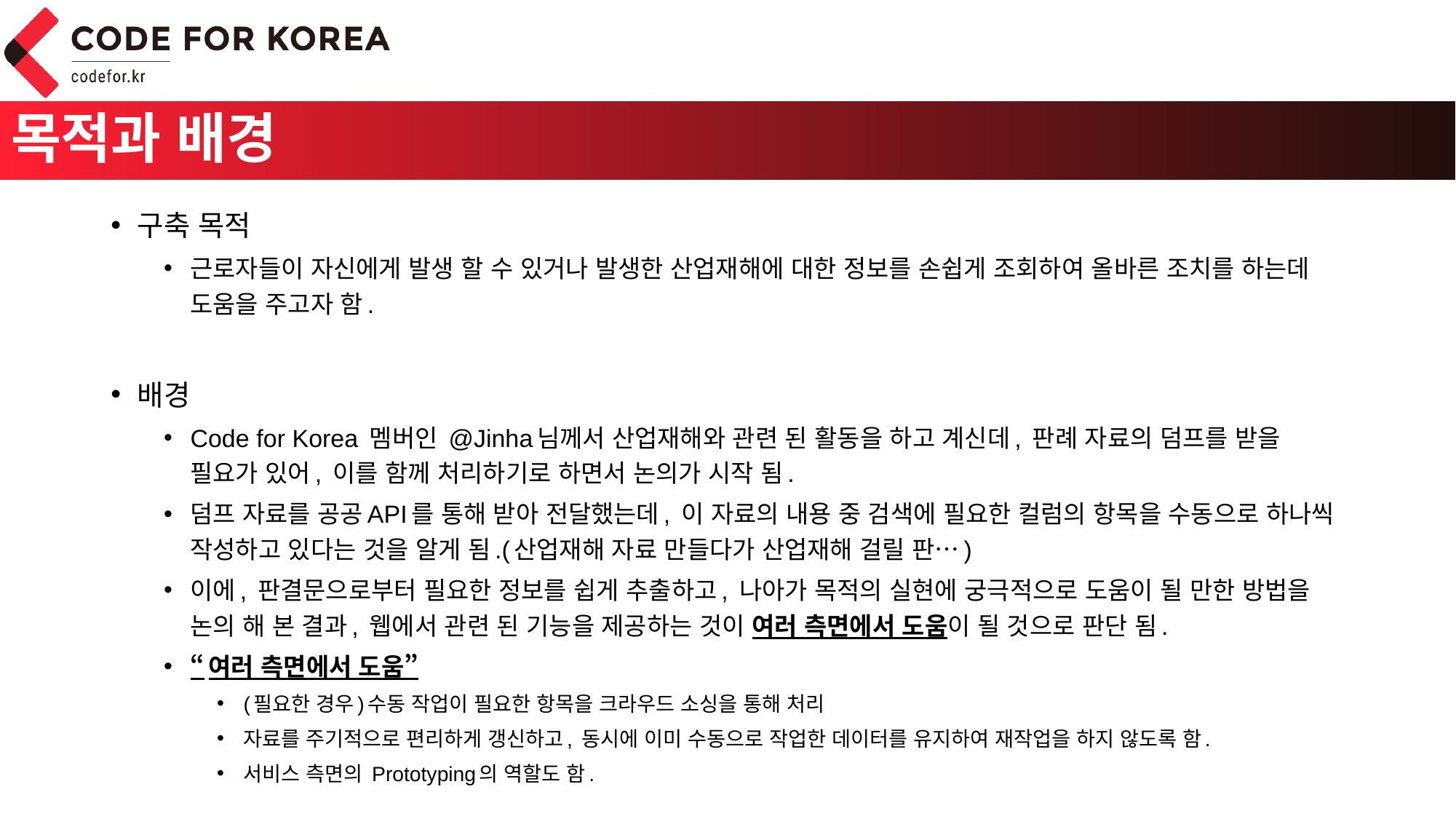

# 목적과 배경
구축 목적
근로자들이 자신에게 발생 할 수 있거나 발생한 산업재해에 대한 정보를 손쉽게 조회하여 올바른 조치를 하는데 도움을 주고자 함.

배경
Code for Korea 멤버인 @Jinha님께서 산업재해와 관련 된 활동을 하고 계신데, 판례 자료의 덤프를 받을 필요가 있어, 이를 함께 처리하기로 하면서 논의가 시작 됨.
덤프 자료를 공공API를 통해 받아 전달했는데, 이 자료의 내용 중 검색에 필요한 컬럼의 항목을 수동으로 하나씩 작성하고 있다는 것을 알게 됨.(산업재해 자료 만들다가 산업재해 걸릴 판…)
이에, 판결문으로부터 필요한 정보를 쉽게 추출하고, 나아가 목적의 실현에 궁극적으로 도움이 될 만한 방법을 논의 해 본 결과, 웹에서 관련 된 기능을 제공하는 것이 여러 측면에서 도움이 될 것으로 판단 됨.
“여러 측면에서 도움”
(필요한 경우)수동 작업이 필요한 항목을 크라우드 소싱을 통해 처리
자료를 주기적으로 편리하게 갱신하고, 동시에 이미 수동으로 작업한 데이터를 유지하여 재작업을 하지 않도록 함.
서비스 측면의 Prototyping의 역할도 함.